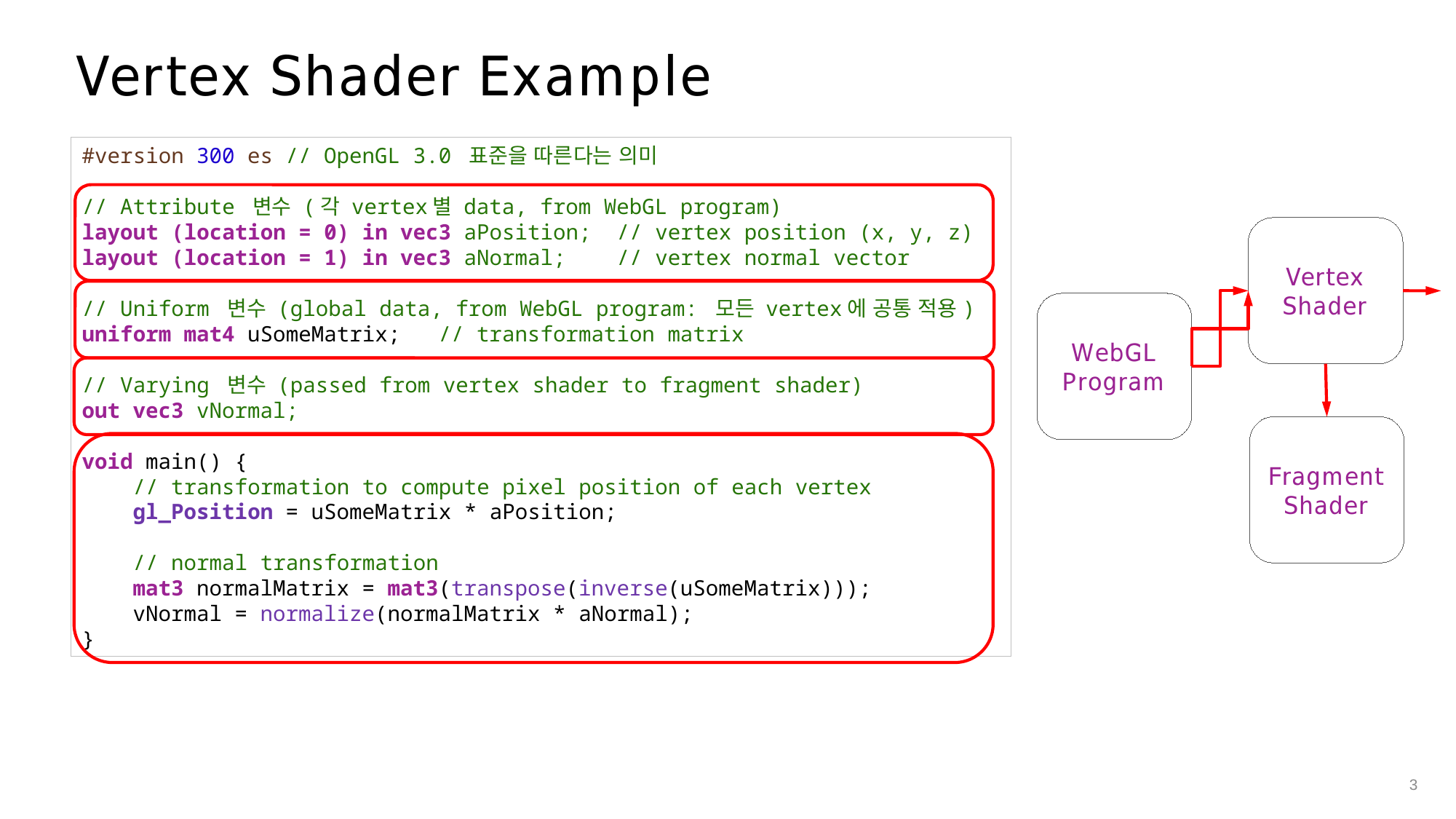

# Vertex Shader Example
#version 300 es // OpenGL 3.0 표준을 따른다는 의미

// Attribute 변수 (각 vertex별 data, from WebGL program)
layout (location = 0) in vec3 aPosition;  // vertex position (x, y, z)
layout (location = 1) in vec3 aNormal;    // vertex normal vector
// Uniform 변수 (global data, from WebGL program: 모든 vertex에 공통 적용)
uniform mat4 uSomeMatrix;   // transformation matrix

// Varying 변수 (passed from vertex shader to fragment shader)
out vec3 vNormal;

void main() {
    // transformation to compute pixel position of each vertex
    gl_Position = uSomeMatrix * aPosition;

    // normal transformation
    mat3 normalMatrix = mat3(transpose(inverse(uSomeMatrix)));
    vNormal = normalize(normalMatrix * aNormal);
}

Vertex
Shader

WebGL
Program

Fragment
Shader

3